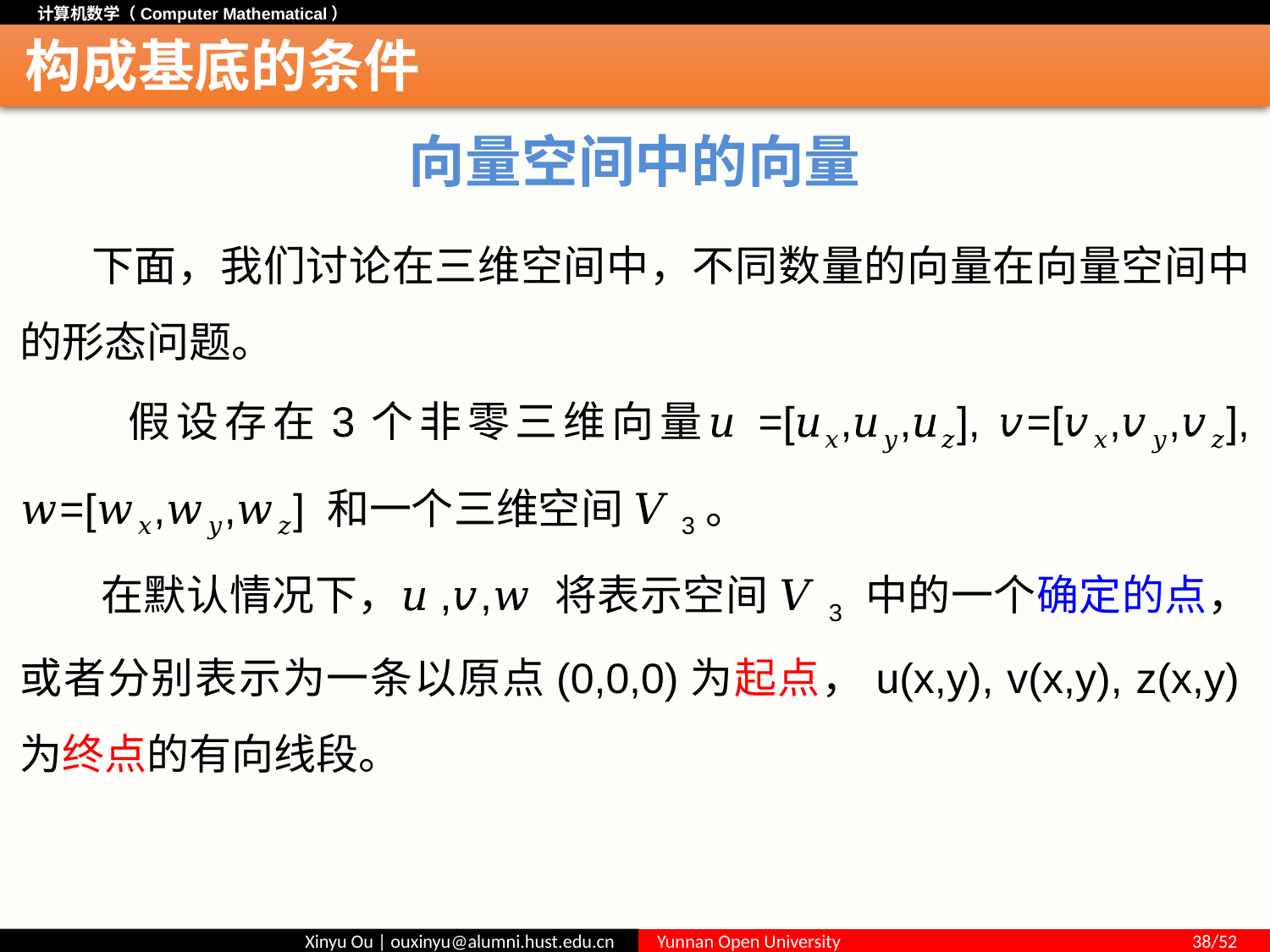

# 构成基底的条件
向量空间中的向量
      下面，我们讨论在三维空间中，不同数量的向量在向量空间中的形态问题。
      假设存在3个非零三维向量𝑢=[𝑢𝑥,𝑢𝑦,𝑢𝑧], 𝑣=[𝑣𝑥,𝑣𝑦,𝑣𝑧], 𝑤=[𝑤𝑥,𝑤𝑦,𝑤𝑧] 和一个三维空间 𝑉3。
       在默认情况下，𝑢,𝑣,𝑤 将表示空间 𝑉3 中的一个确定的点，或者分别表示为一条以原点(0,0,0)为起点，u(x,y), v(x,y), z(x,y)为终点的有向线段。